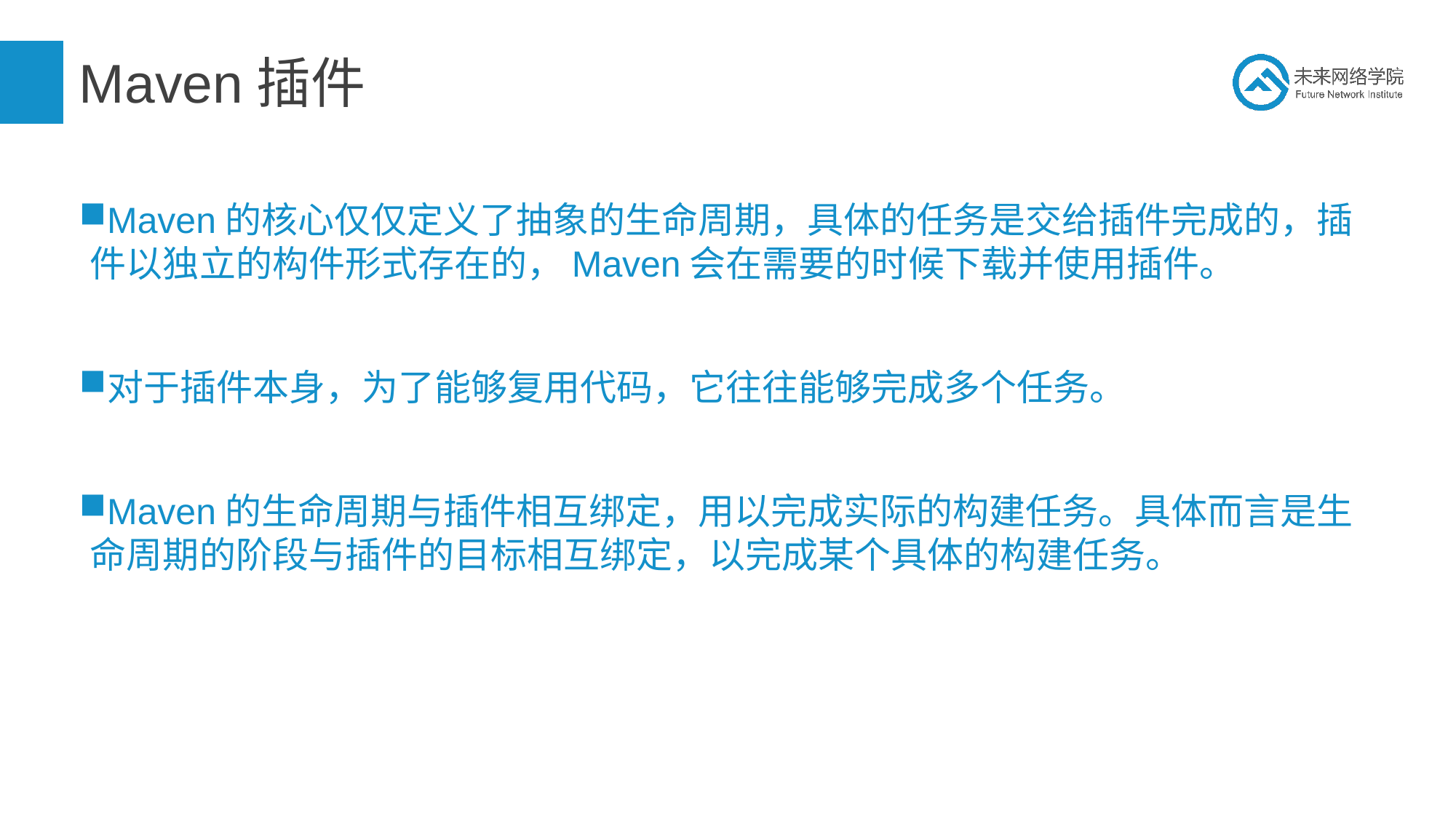

# Maven插件
Maven的核心仅仅定义了抽象的生命周期，具体的任务是交给插件完成的，插件以独立的构件形式存在的，Maven会在需要的时候下载并使用插件。

对于插件本身，为了能够复用代码，它往往能够完成多个任务。

Maven的生命周期与插件相互绑定，用以完成实际的构建任务。具体而言是生命周期的阶段与插件的目标相互绑定，以完成某个具体的构建任务。